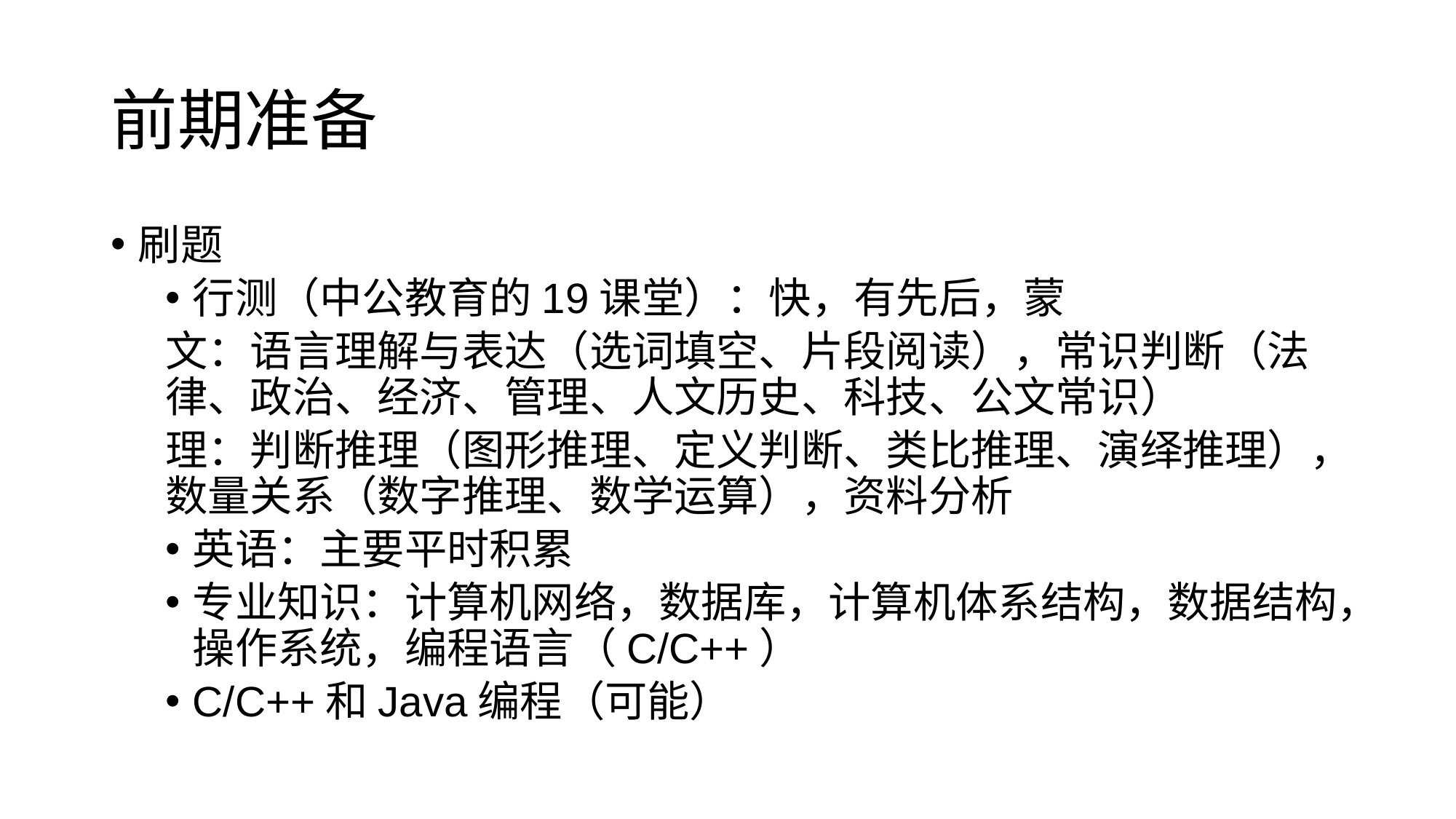

# 前期准备
刷题
行测（中公教育的19课堂）：快，有先后，蒙
文：语言理解与表达（选词填空、片段阅读），常识判断（法律、政治、经济、管理、人文历史、科技、公文常识）
理：判断推理（图形推理、定义判断、类比推理、演绎推理），数量关系（数字推理、数学运算），资料分析
英语：主要平时积累
专业知识：计算机网络，数据库，计算机体系结构，数据结构，操作系统，编程语言（C/C++）
C/C++和Java编程（可能）